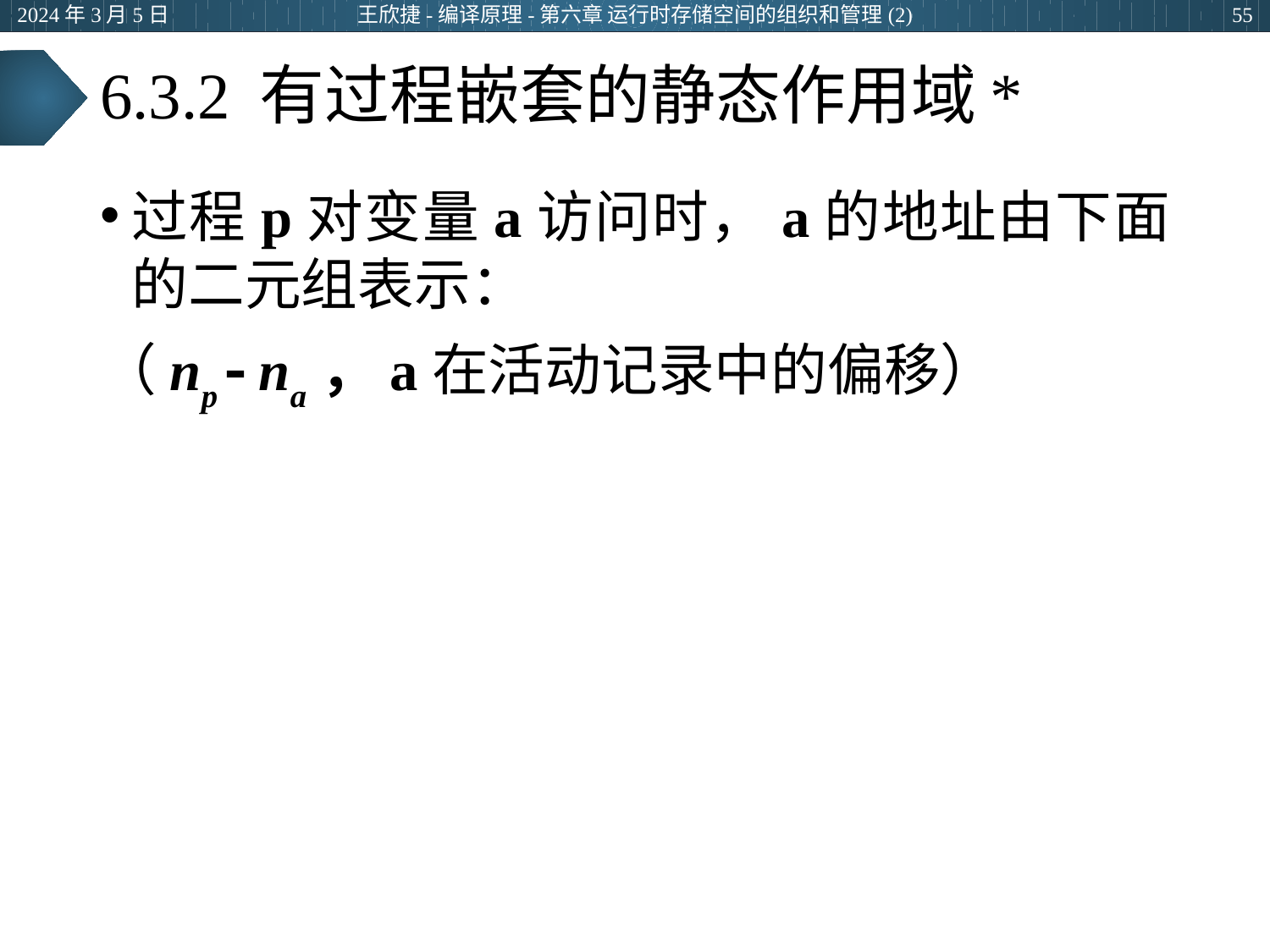

王欣捷-编译原理-第六章 运行时存储空间的组织和管理(2)
2024年3月5日
55
# 6.3.2 有过程嵌套的静态作用域*
过程p对变量a访问时，a的地址由下面的二元组表示：
（np − na，a在活动记录中的偏移）